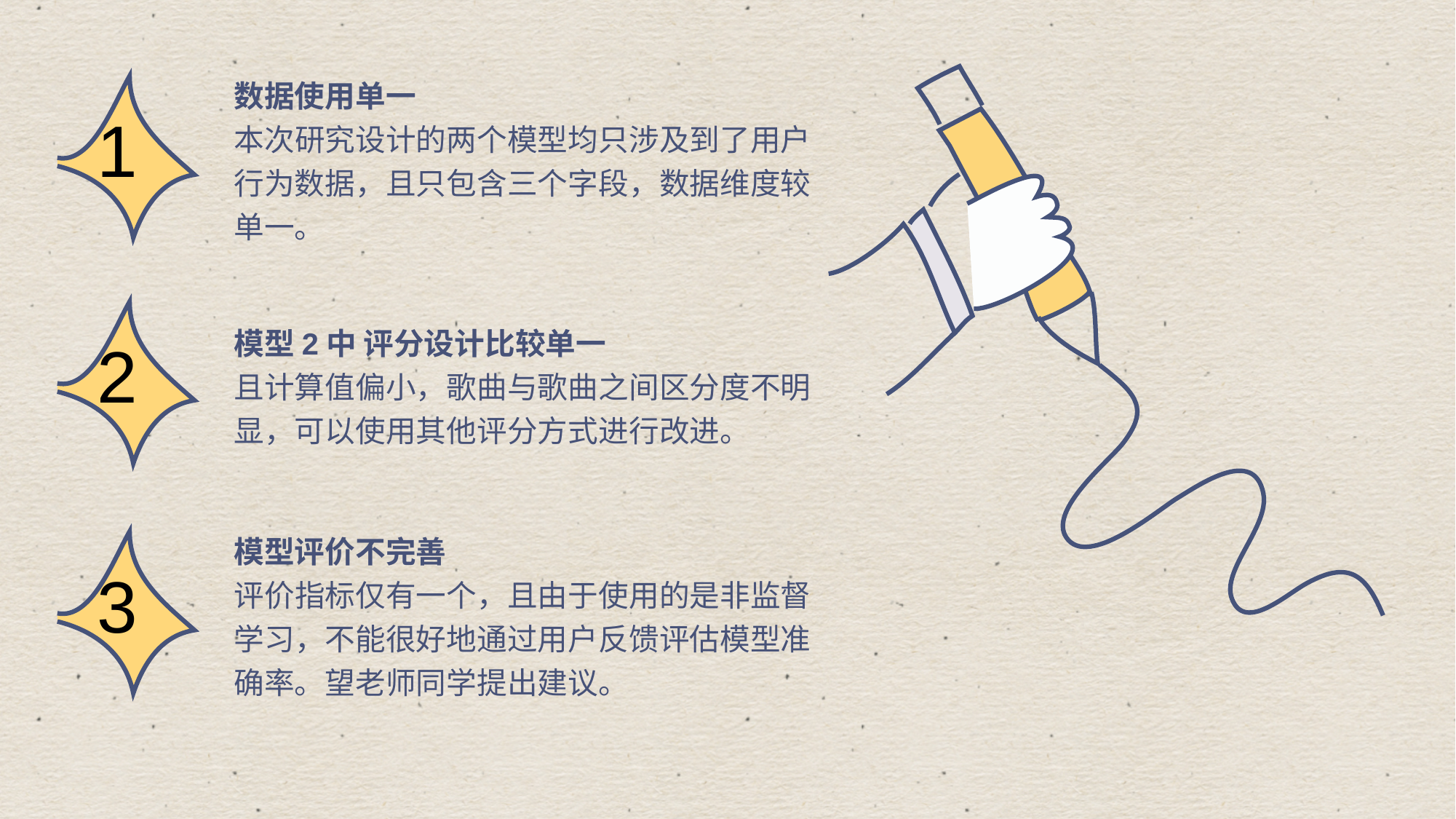

数据使用单一
本次研究设计的两个模型均只涉及到了用户行为数据，且只包含三个字段，数据维度较单一。

1

2
模型2中 评分设计比较单一
且计算值偏小，歌曲与歌曲之间区分度不明显，可以使用其他评分方式进行改进。
模型评价不完善
评价指标仅有一个，且由于使用的是非监督学习，不能很好地通过用户反馈评估模型准确率。望老师同学提出建议。

3